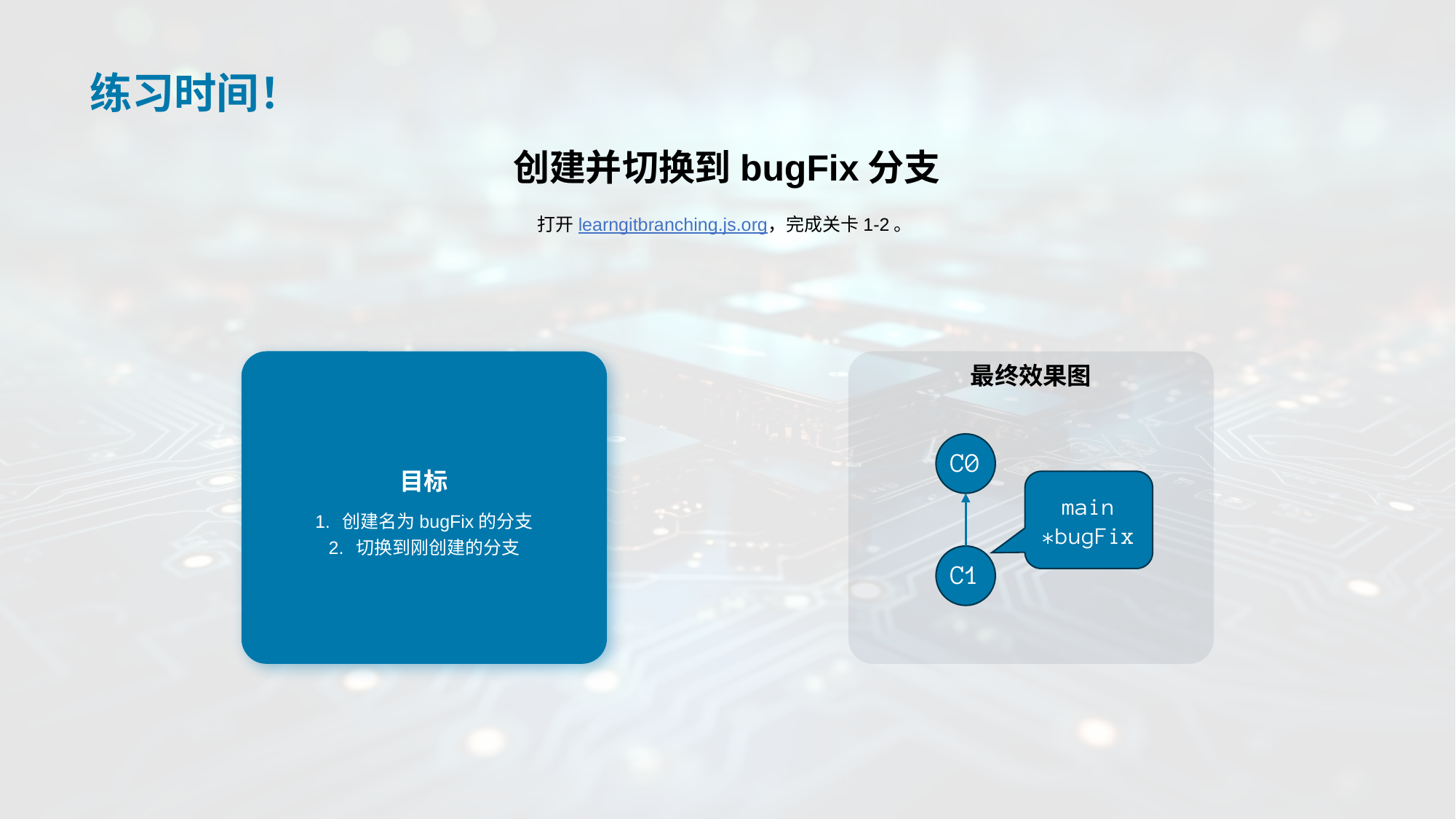

# 练习时间！
创建并切换到bugFix分支
打开learngitbranching.js.org，完成关卡1-2。

目标
创建名为bugFix的分支
切换到刚创建的分支

最终效果图

C0
main
*bugFix

C1